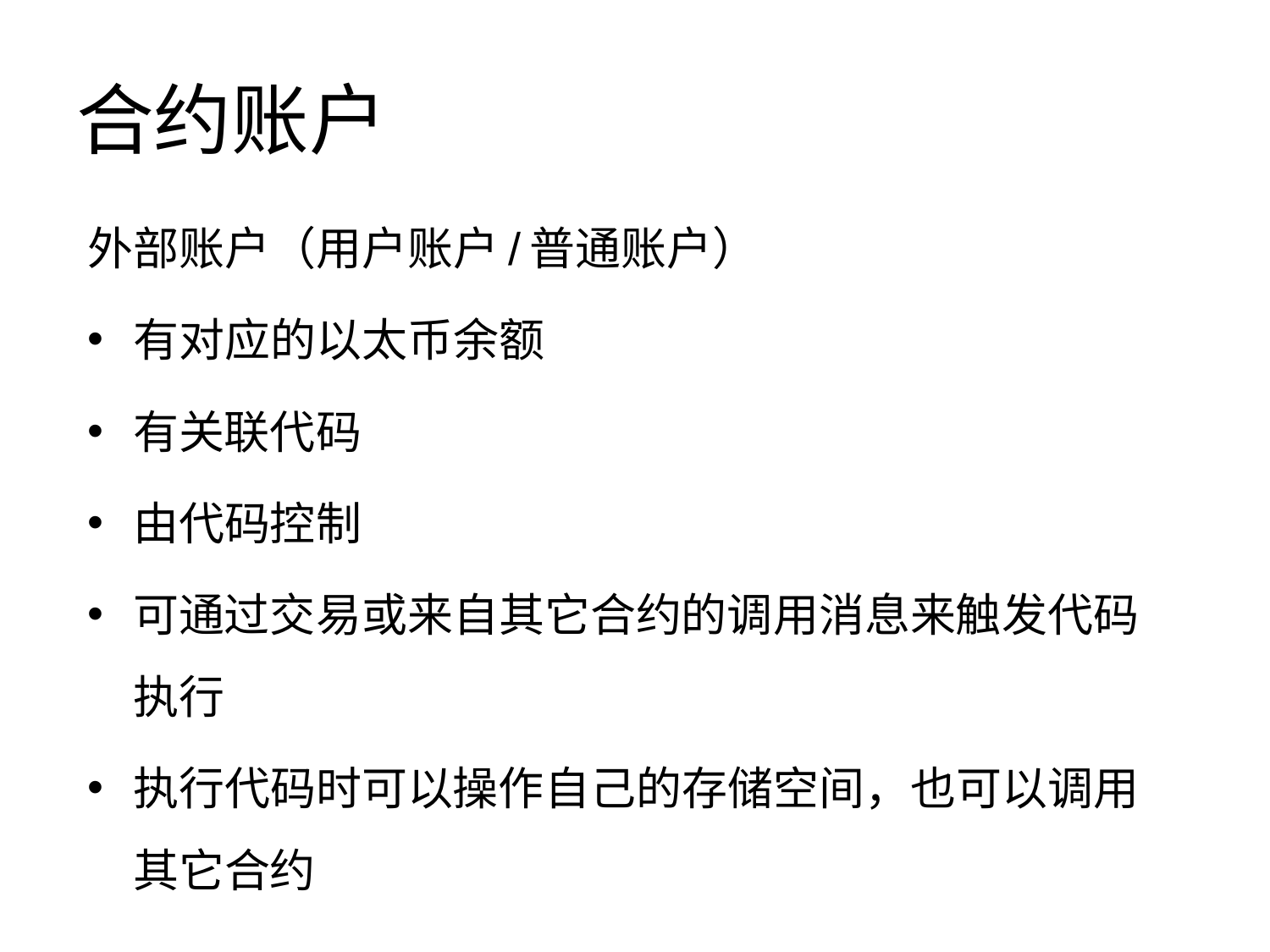

# 合约账户
外部账户（用户账户/普通账户）
有对应的以太币余额
有关联代码
由代码控制
可通过交易或来自其它合约的调用消息来触发代码执行
执行代码时可以操作自己的存储空间，也可以调用其它合约